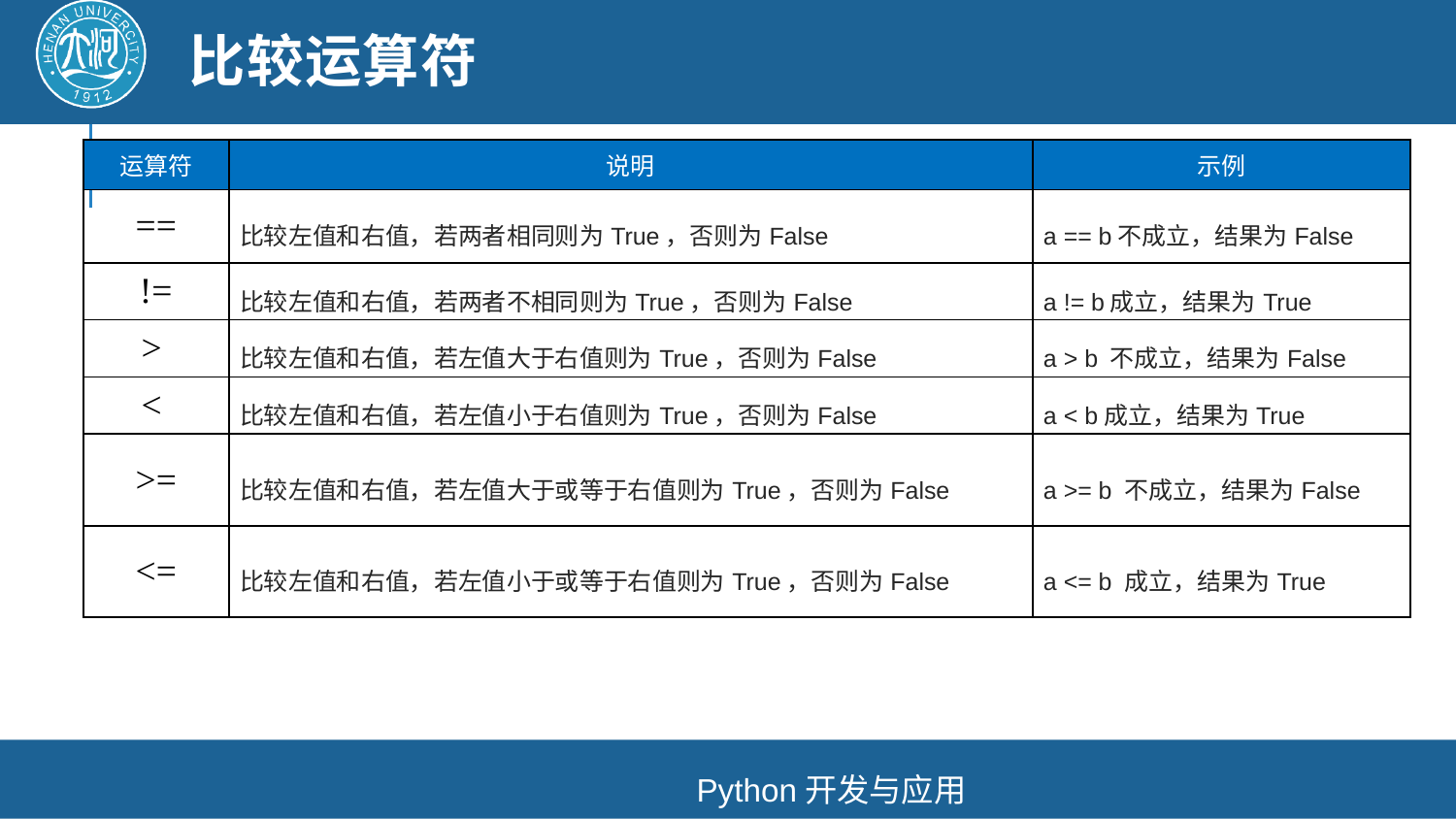

# 比较运算符
| 运算符 | 说明 | 示例 |
| --- | --- | --- |
| == | 比较左值和右值，若两者相同则为True，否则为False | a == b不成立，结果为False |
| != | 比较左值和右值，若两者不相同则为True，否则为False | a != b成立，结果为True |
| > | 比较左值和右值，若左值大于右值则为True，否则为False | a > b 不成立，结果为False |
| < | 比较左值和右值，若左值小于右值则为True，否则为False | a < b成立，结果为True |
| >= | 比较左值和右值，若左值大于或等于右值则为True，否则为False | a >= b 不成立，结果为False |
| <= | 比较左值和右值，若左值小于或等于右值则为True，否则为False | a <= b 成立，结果为True |

Python开发与应用
64